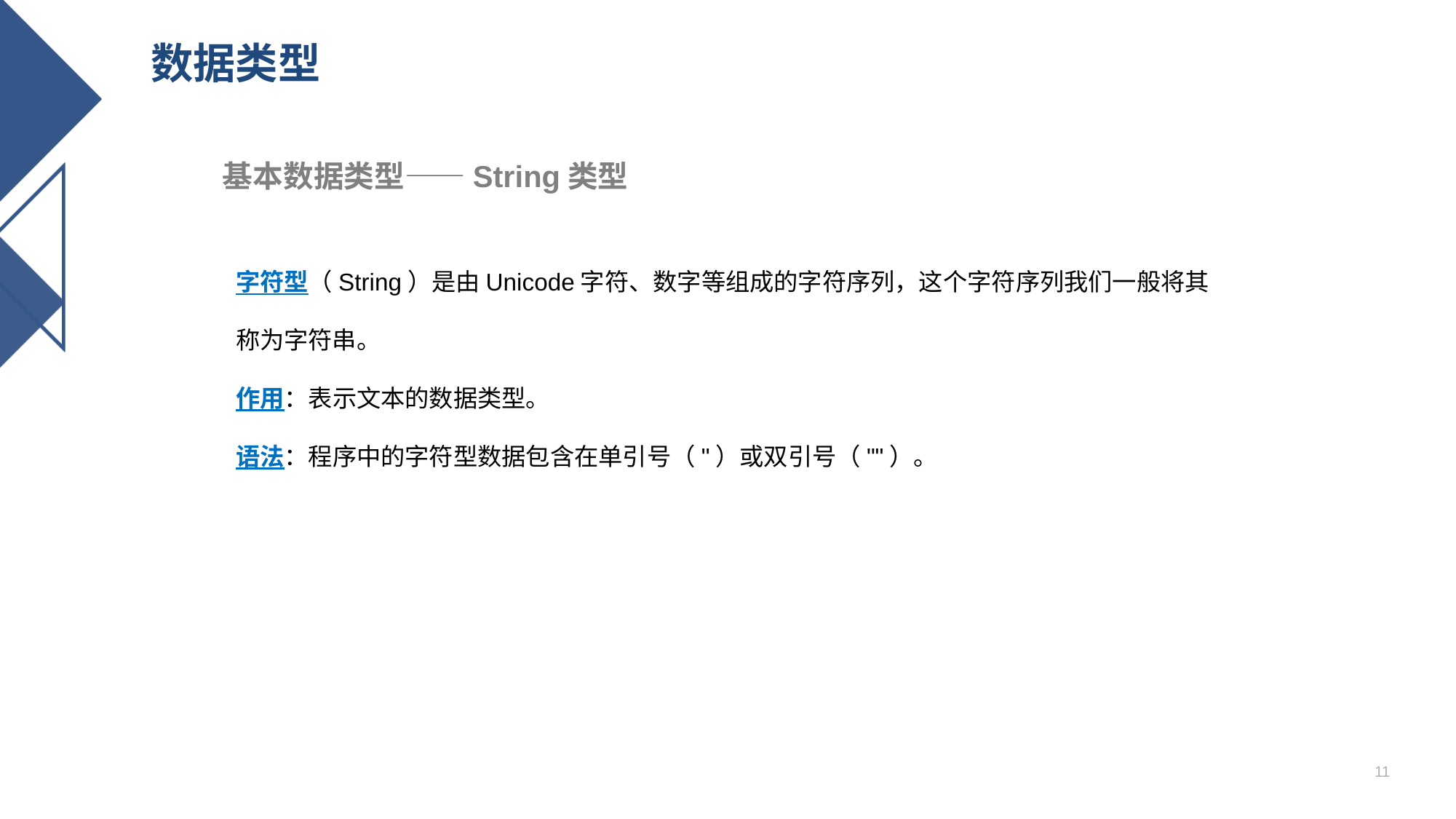

# 数据类型
基本数据类型——String类型
字符型（String）是由Unicode字符、数字等组成的字符序列，这个字符序列我们一般将其称为字符串。
作用：表示文本的数据类型。
语法：程序中的字符型数据包含在单引号（"）或双引号（""）。
11